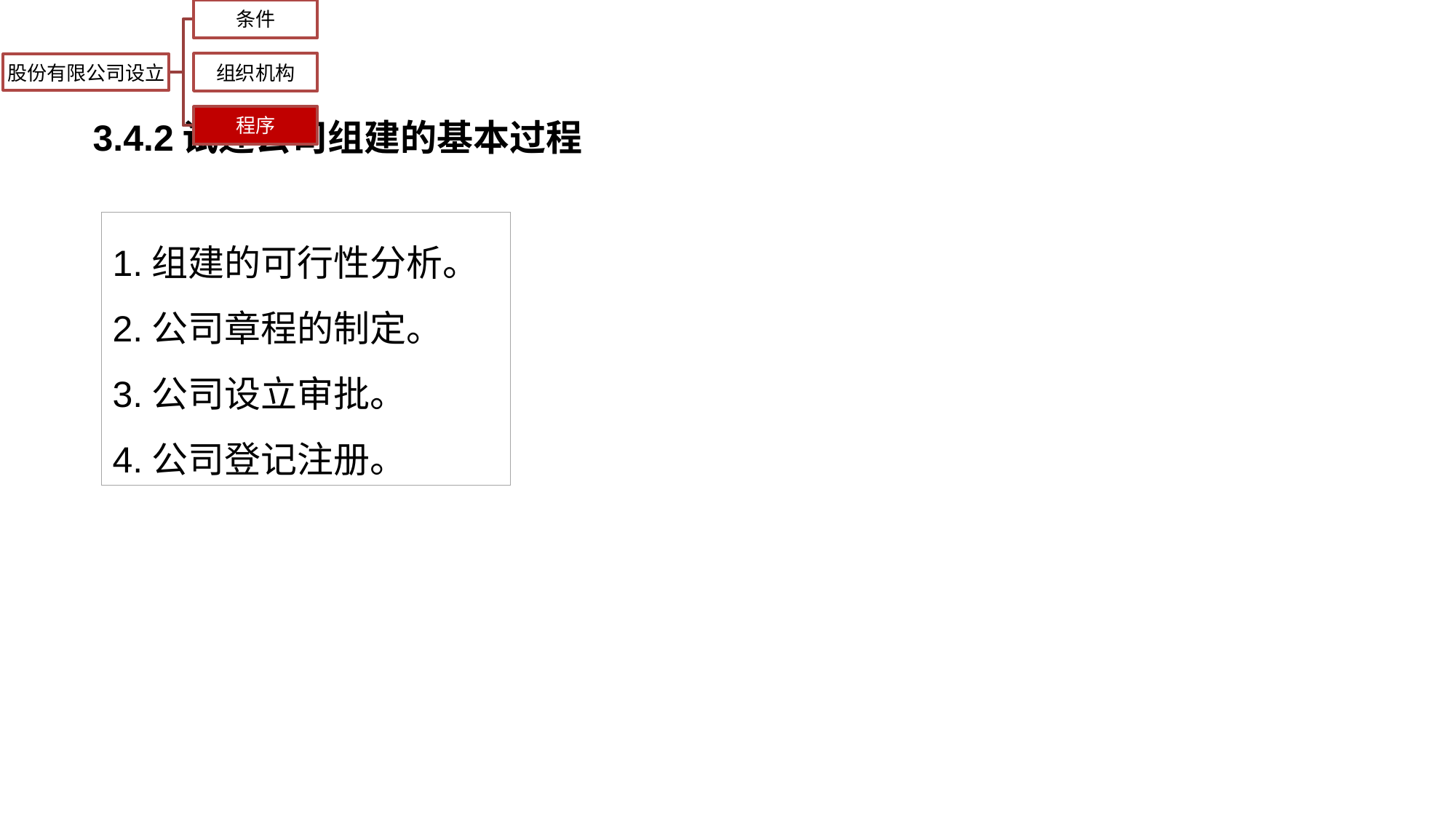

股份有限公司设立
条件
组织机构
程序
3.4.2试述公司组建的基本过程

1.组建的可行性分析。
2.公司章程的制定。
3.公司设立审批。
4.公司登记注册。